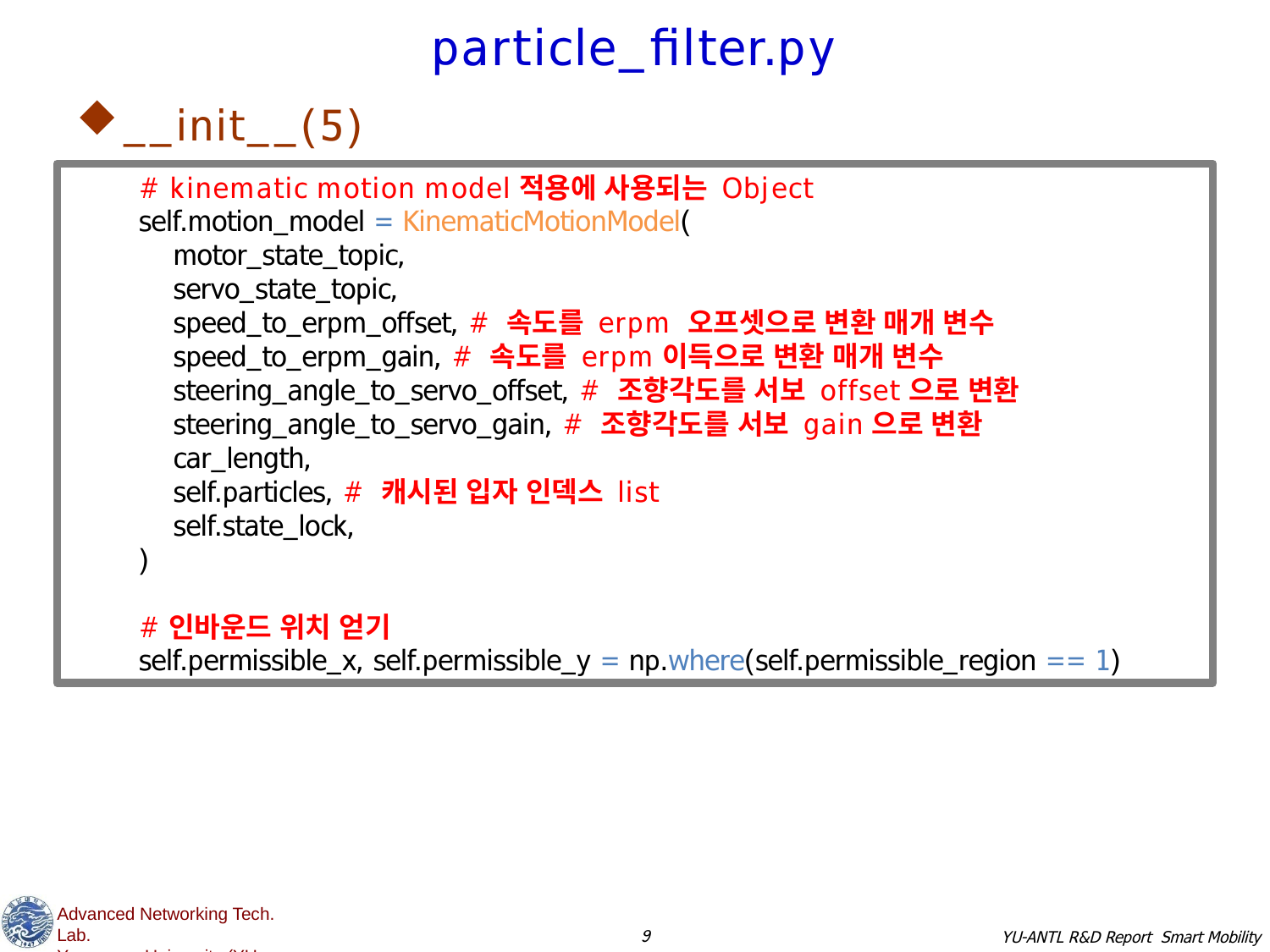

# particle_filter.py
__init__(5)
        # kinematic motion model적용에 사용되는 Object
        self.motion_model = KinematicMotionModel(
            motor_state_topic,
            servo_state_topic,
            speed_to_erpm_offset, # 속도를 erpm 오프셋으로 변환 매개 변수
            speed_to_erpm_gain, # 속도를 erpm이득으로 변환 매개 변수
            steering_angle_to_servo_offset, # 조향각도를 서보 offset으로 변환
            steering_angle_to_servo_gain, # 조향각도를 서보 gain으로 변환
            car_length,
            self.particles, # 캐시된 입자 인덱스 list
            self.state_lock,
        )

        #인바운드 위치 얻기
        self.permissible_x, self.permissible_y = np.where(self.permissible_region == 1)